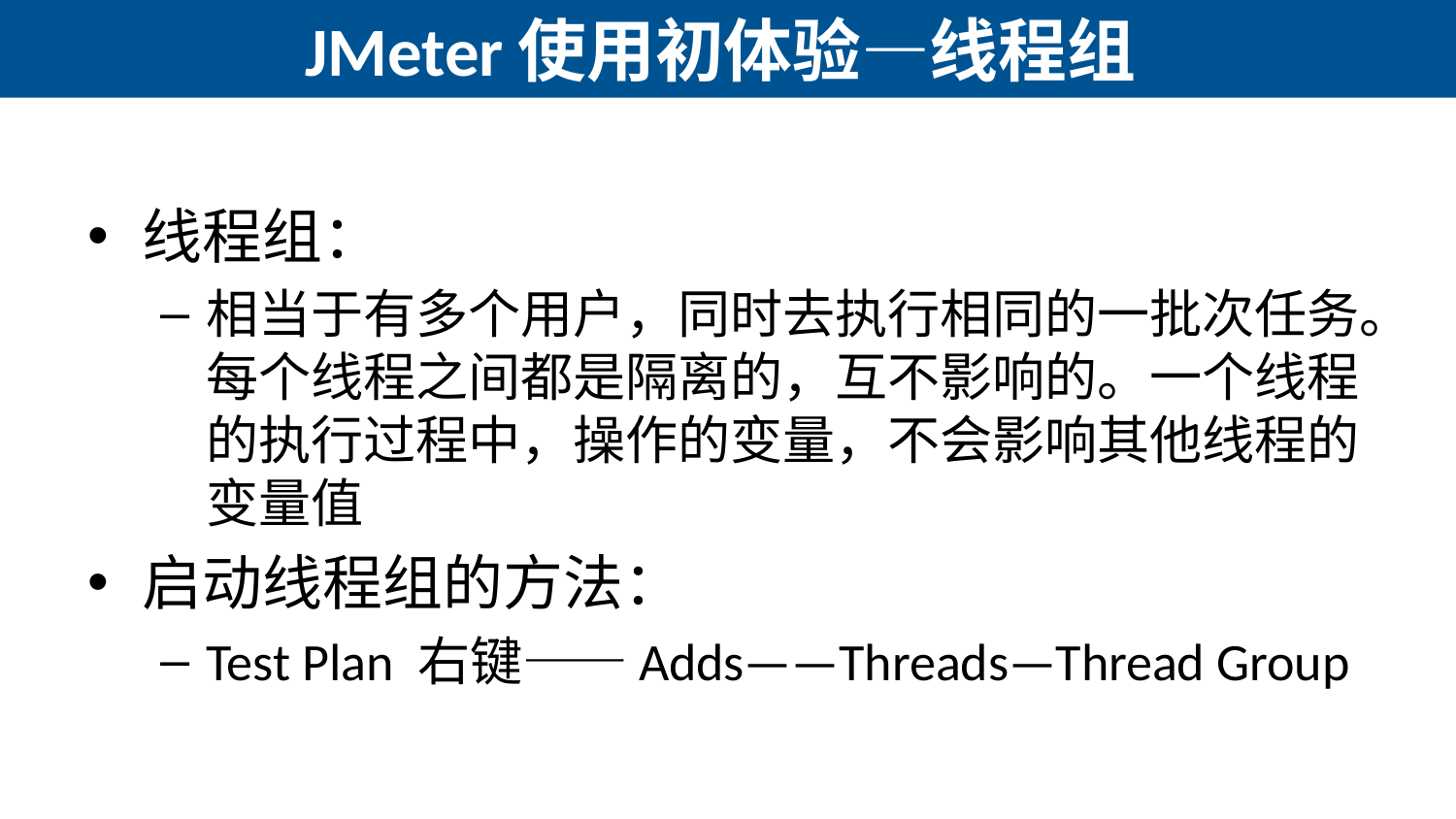

# JMeter使用初体验—线程组
线程组：
相当于有多个用户，同时去执行相同的一批次任务。每个线程之间都是隔离的，互不影响的。一个线程的执行过程中，操作的变量，不会影响其他线程的变量值
启动线程组的方法：
Test Plan 右键——Adds——Threads—Thread Group